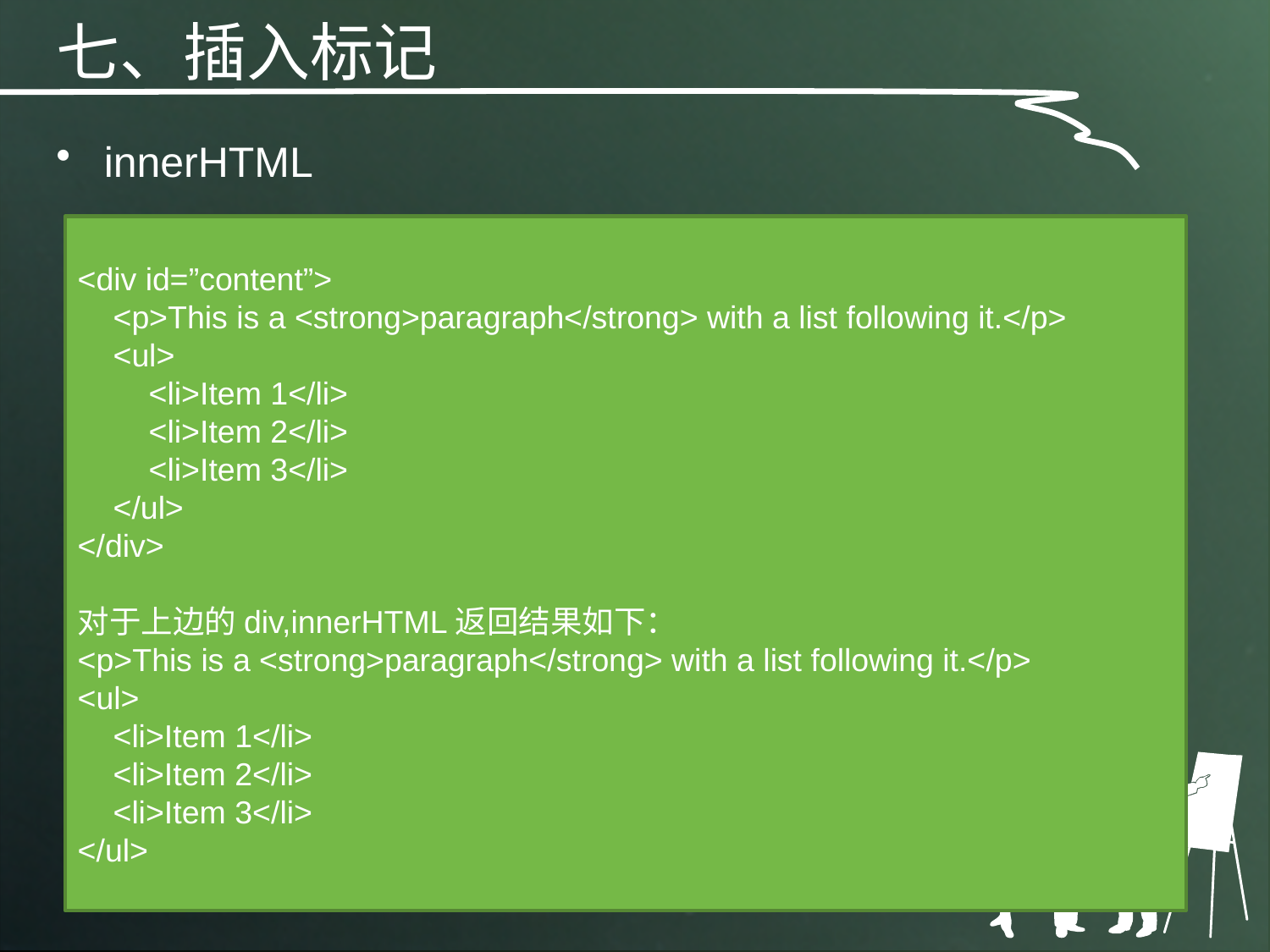

七、插入标记

innerHTML
<div id=”content”>
    <p>This is a <strong>paragraph</strong> with a list following it.</p>
    <ul>
        <li>Item 1</li>
        <li>Item 2</li>
        <li>Item 3</li>
    </ul>
</div>

对于上边的div,innerHTML返回结果如下：
<p>This is a <strong>paragraph</strong> with a list following it.</p>
<ul>
    <li>Item 1</li>
    <li>Item 2</li>
    <li>Item 3</li>
</ul>